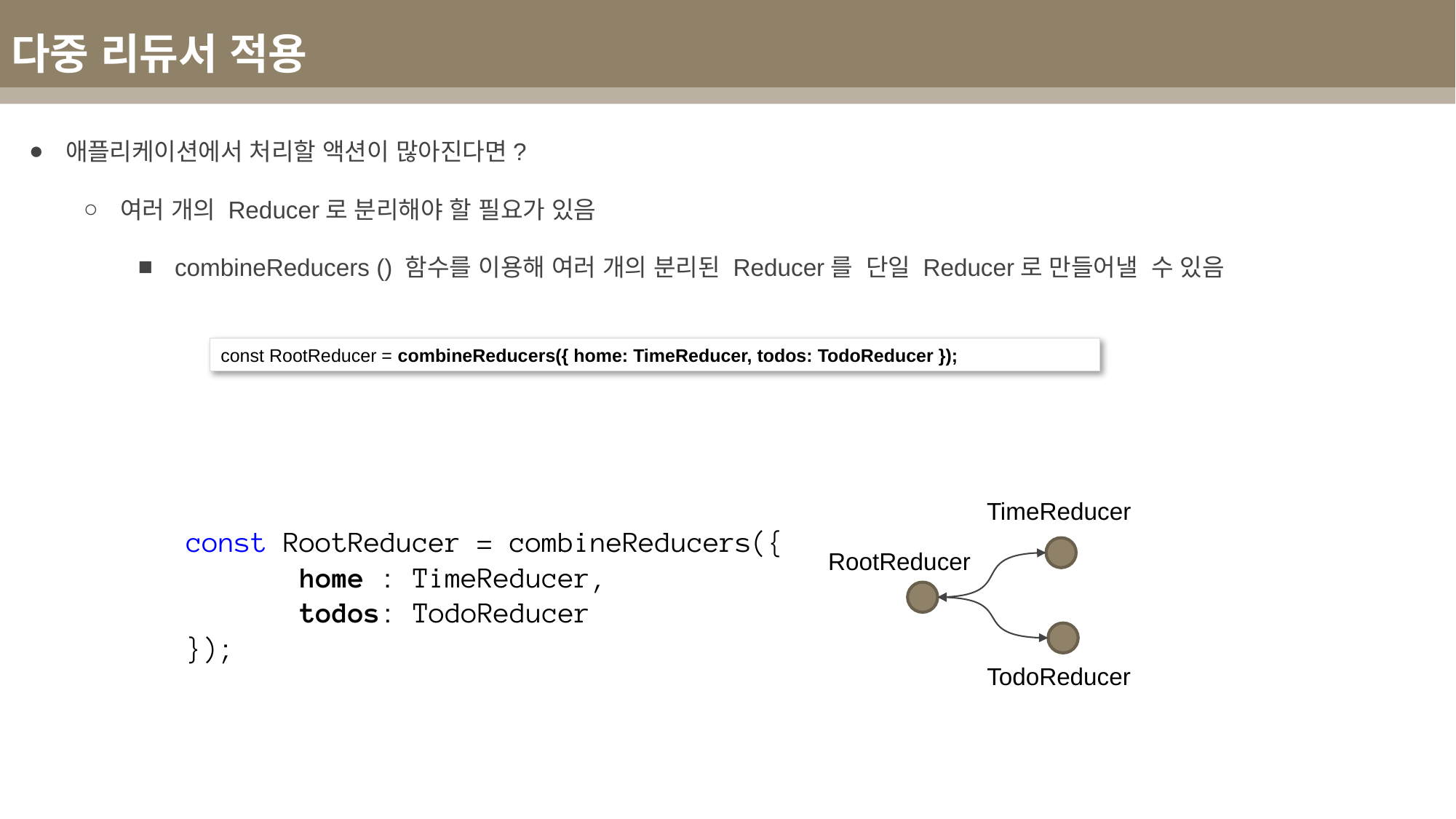

다중 리듀서 적용
애플리케이션에서 처리할 액션이 많아진다면?
여러 개의 Reducer로 분리해야 할 필요가 있음
combineReducers () 함수를 이용해 여러 개의 분리된 Reducer를  단일 Reducer로 만들어낼  수 있음

const RootReducer = combineReducers({ home: TimeReducer, todos: TodoReducer });
TimeReducer

RootReducer

TodoReducer
const RootReducer = combineReducers({
       home : TimeReducer,
       todos: TodoReducer
});